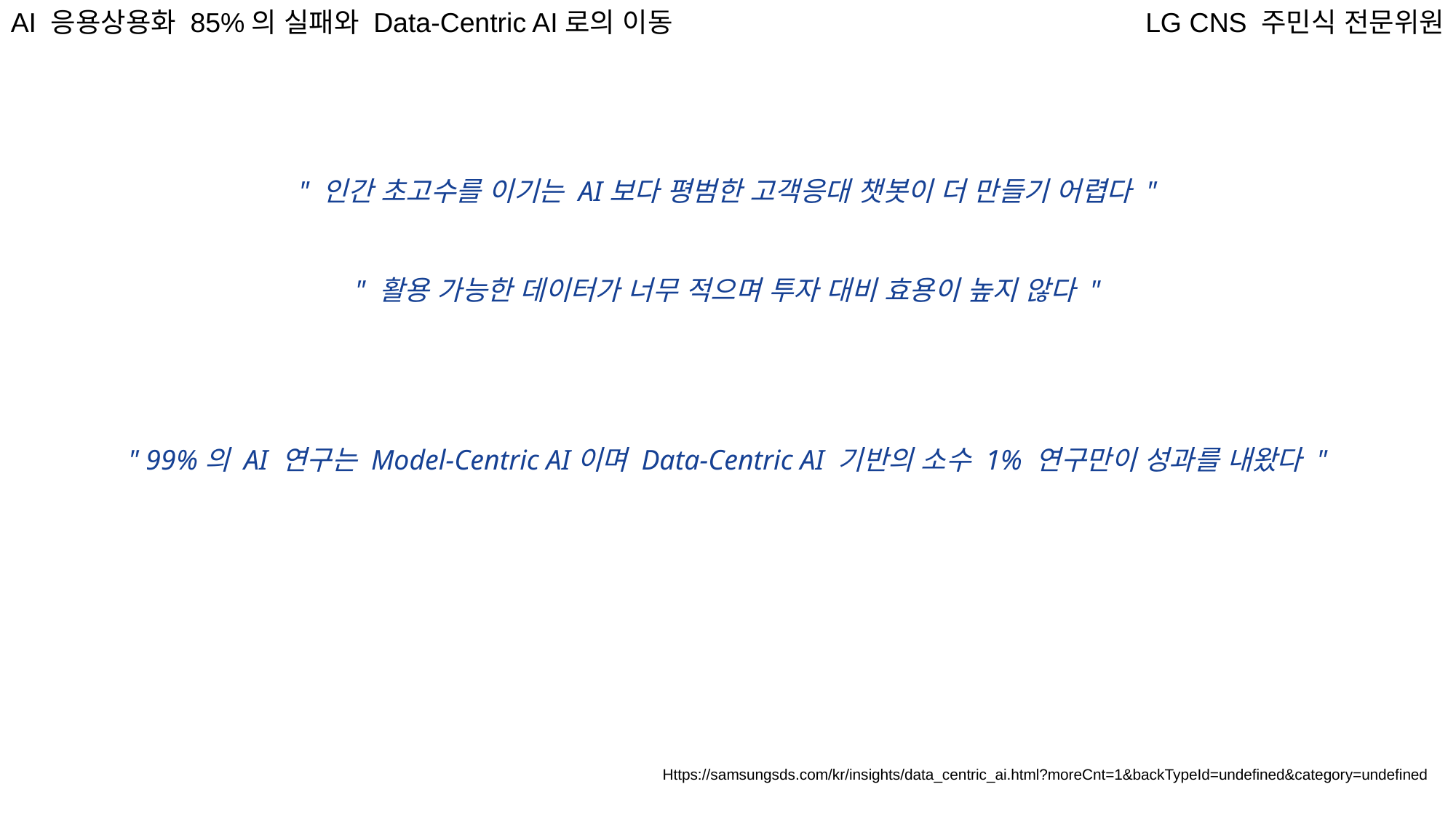

AI 응용상용화 85%의 실패와 Data-Centric AI로의 이동
LG CNS 주민식 전문위원
" 인간 초고수를 이기는 AI보다 평범한 고객응대 챗봇이 더 만들기 어렵다 "
" 활용 가능한 데이터가 너무 적으며 투자 대비 효용이 높지 않다 "
" 99%의 AI 연구는 Model-Centric AI이며 Data-Centric AI 기반의 소수 1% 연구만이 성과를 내왔다 "
Https://samsungsds.com/kr/insights/data_centric_ai.html?moreCnt=1&backTypeId=undefined&category=undefined